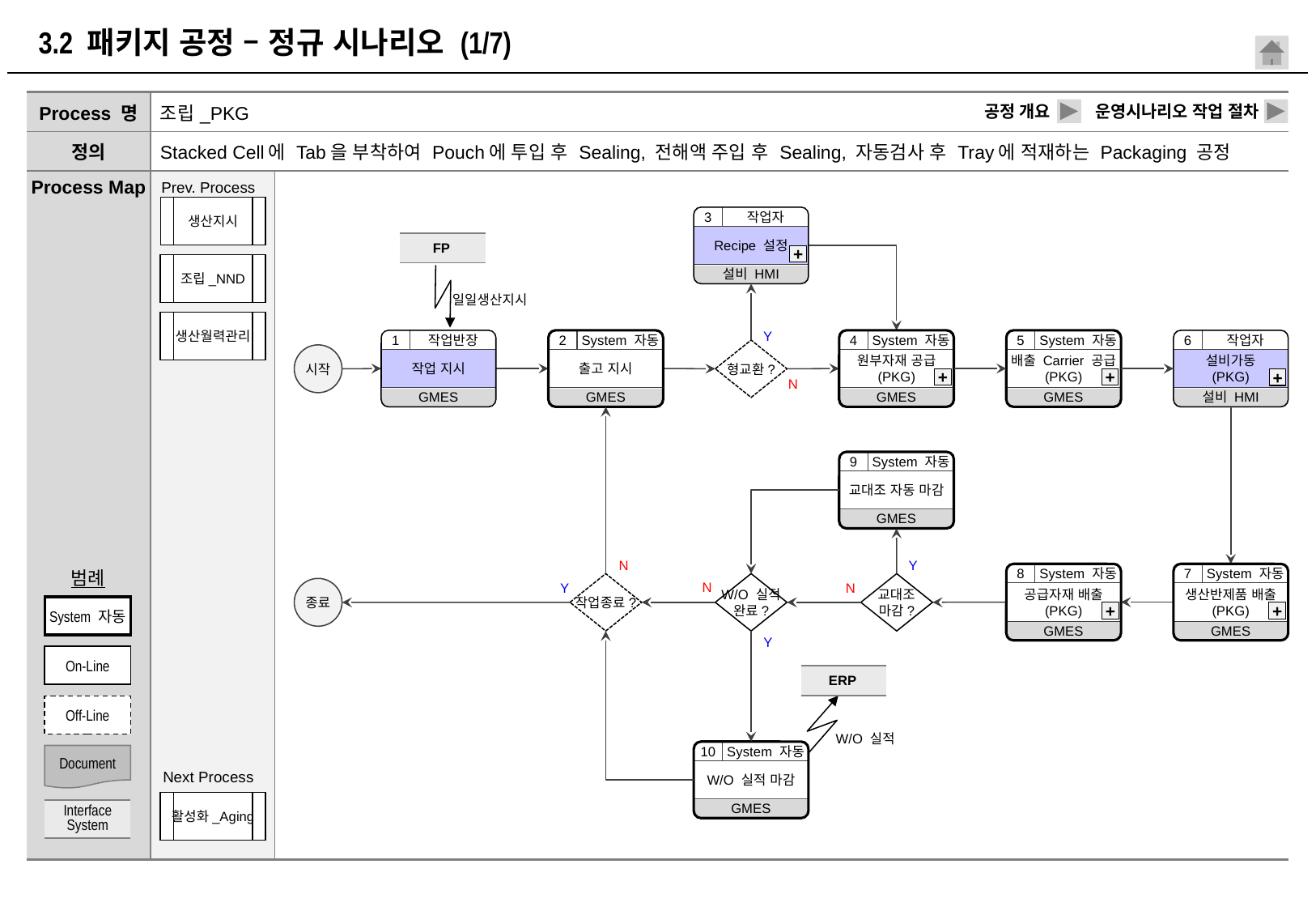

# 3.2 패키지 공정 – 정규 시나리오 (1/7)

| Process 명 | 조립\_PKG |  |
| --- | --- | --- |
| 정의 | Stacked Cell에 Tab을 부착하여 Pouch에 투입 후 Sealing, 전해액 주입 후 Sealing, 자동검사 후 Tray에 적재하는 Packaging 공정 |  |
| Process Map |  |  |
공정 개요
운영시나리오 작업 절차

Prev. Process
생산지시

3
작업자
Recipe 설정

설비 HMI
+
| FP |
| --- |
조립_NND

일일생산지시
생산월력관리
Y

1
작업반장
작업 지시

GMES

2
System 자동
출고 지시

GMES

4
System 자동
원부자재 공급
(PKG)

GMES
+

5
System 자동
배출 Carrier 공급
(PKG)

GMES
+

6
작업자
설비가동
(PKG)

설비 HMI
+
형교환?
시작
N

9
System 자동
교대조 자동 마감

GMES
N
Y
범례

8
System 자동
공급자재 배출
(PKG)

GMES
+

7
System 자동
생산반제품 배출
(PKG)

GMES
+
N
Y
작업종료?
W/O 실적
완료?
N
교대조
마감?
종료
System 자동
Y
On-Line
| ERP |
| --- |
Off-Line

W/O 실적

10
System 자동
W/O 실적 마감

GMES
Document
Next Process
활성화_Aging
| Interface System |
| --- |